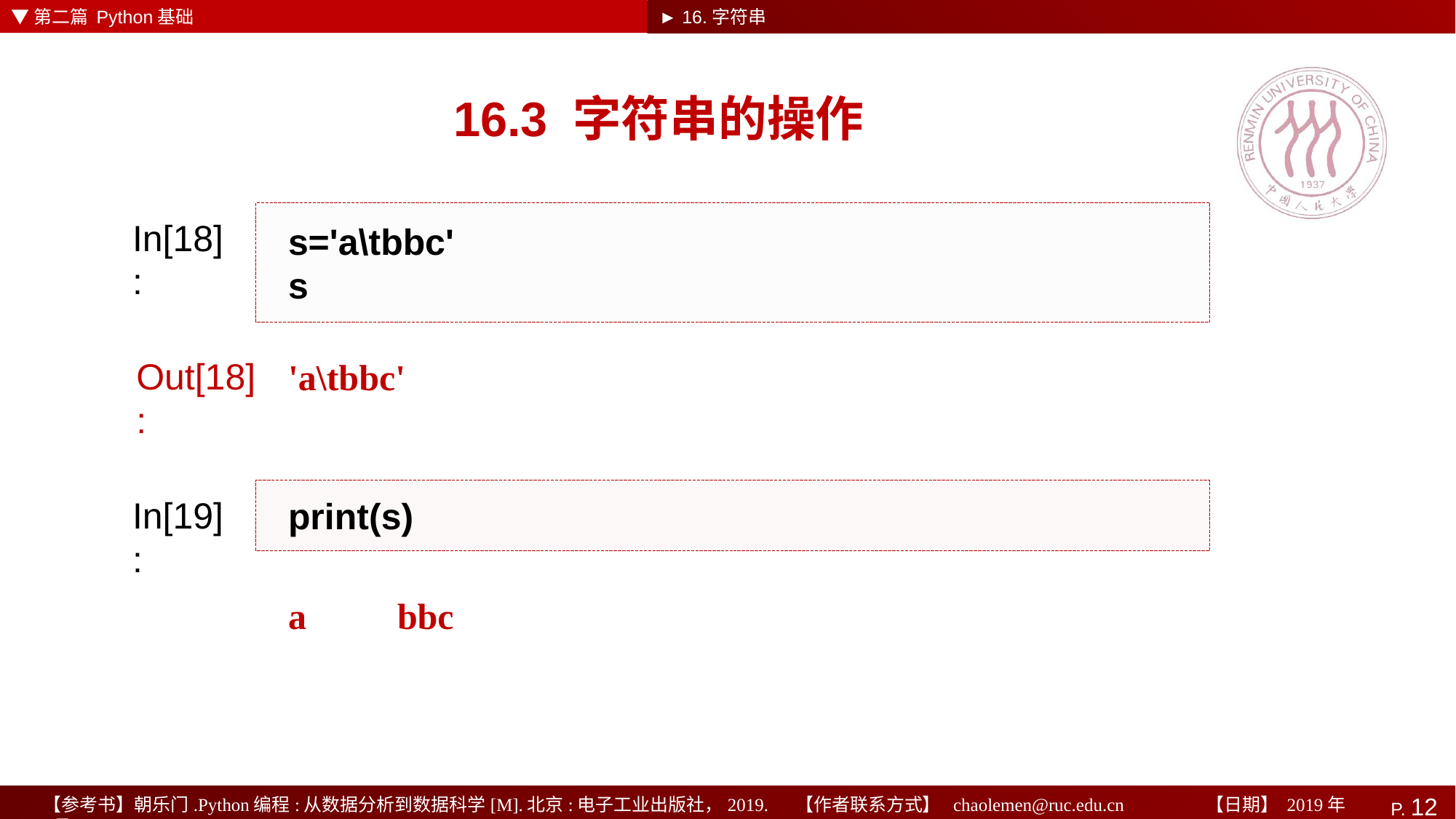

▼第二篇 Python基础
► 16.字符串
# 16.3 字符串的操作
s='a\tbbc'
s
In[18]:
'a\tbbc'
Out[18]:
print(s)
In[19]:
a	bbc